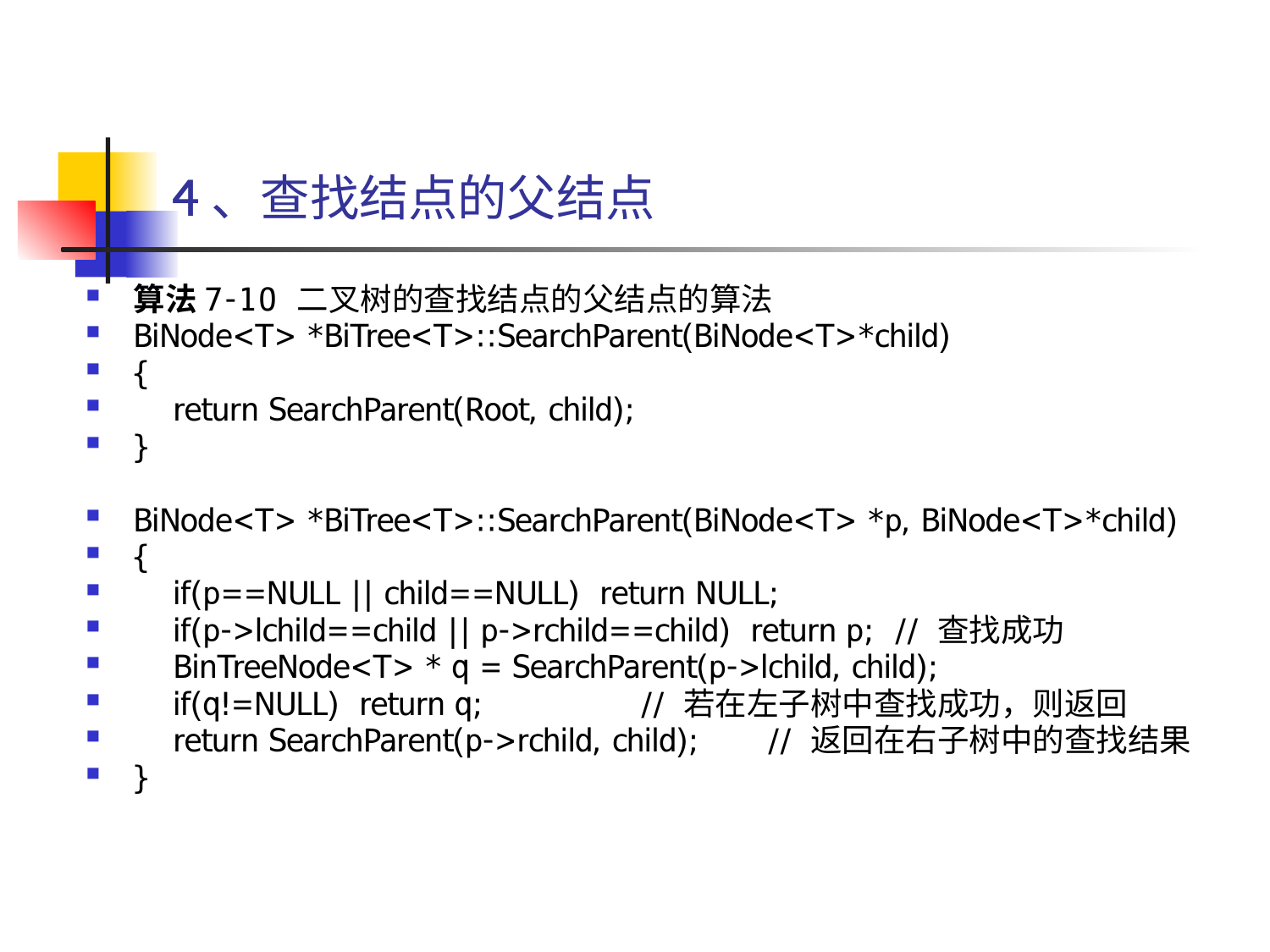

# 4、查找结点的父结点
算法7-10 二叉树的查找结点的父结点的算法
BiNode<T> *BiTree<T>::SearchParent(BiNode<T>*child)
{
    return SearchParent(Root, child);
}

BiNode<T> *BiTree<T>::SearchParent(BiNode<T> *p, BiNode<T>*child)
{
    if(p==NULL || child==NULL)  return NULL;
    if(p->lchild==child || p->rchild==child)  return p; 	// 查找成功
    BinTreeNode<T> * q = SearchParent(p->lchild, child);
    if(q!=NULL)  return q; 		// 若在左子树中查找成功，则返回
    return SearchParent(p->rchild, child);	// 返回在右子树中的查找结果
}